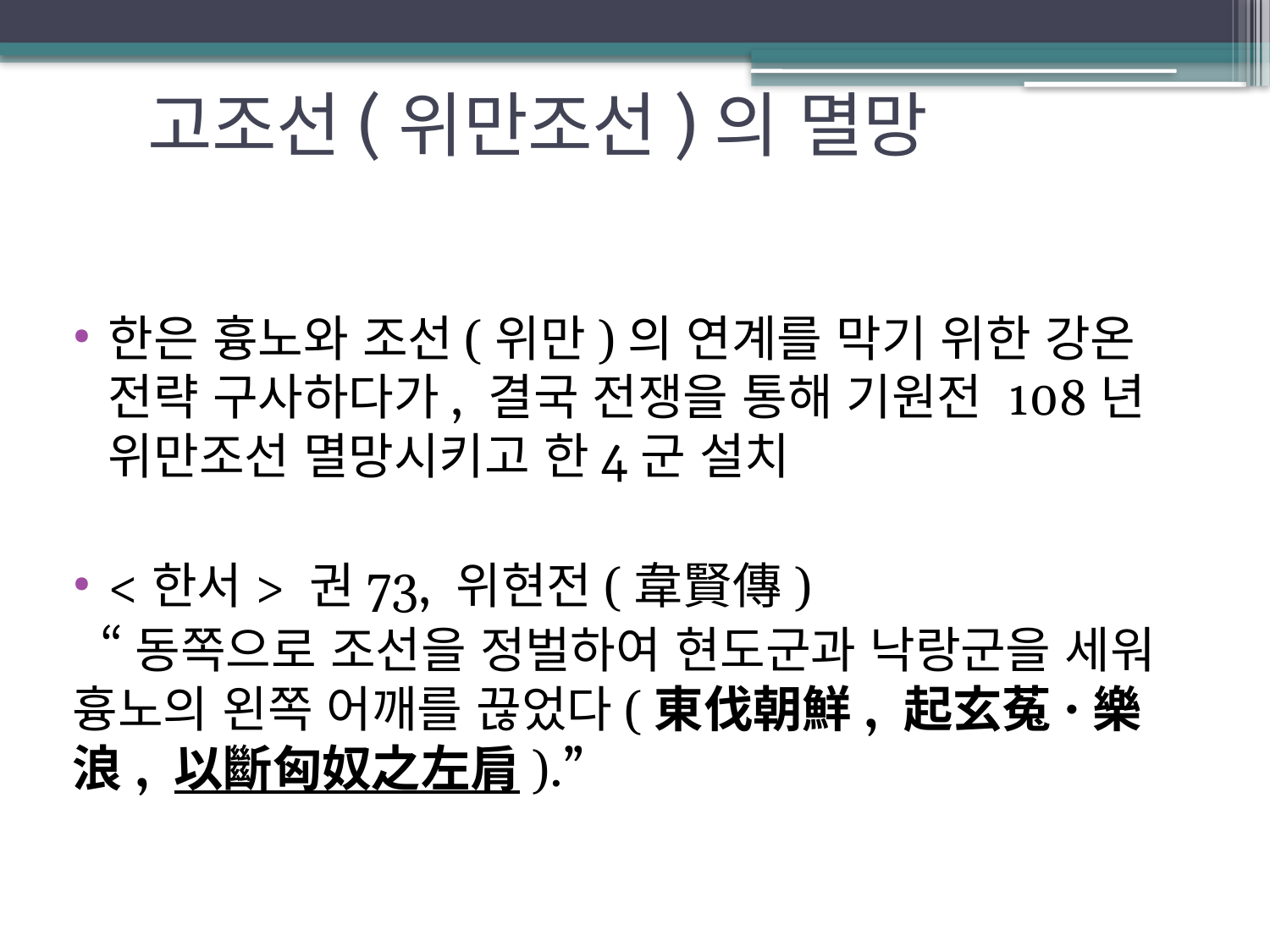

# 고조선(위만조선)의 멸망

한은 흉노와 조선(위만)의 연계를 막기 위한 강온 전략 구사하다가, 결국 전쟁을 통해 기원전 108년 위만조선 멸망시키고 한4군 설치

<한서> 권73, 위현전(韋賢傳)
  “동쪽으로 조선을 정벌하여 현도군과 낙랑군을 세워 흉노의 왼쪽 어깨를 끊었다(東伐朝鮮, 起玄菟·樂浪, 以斷匈奴之左肩).”